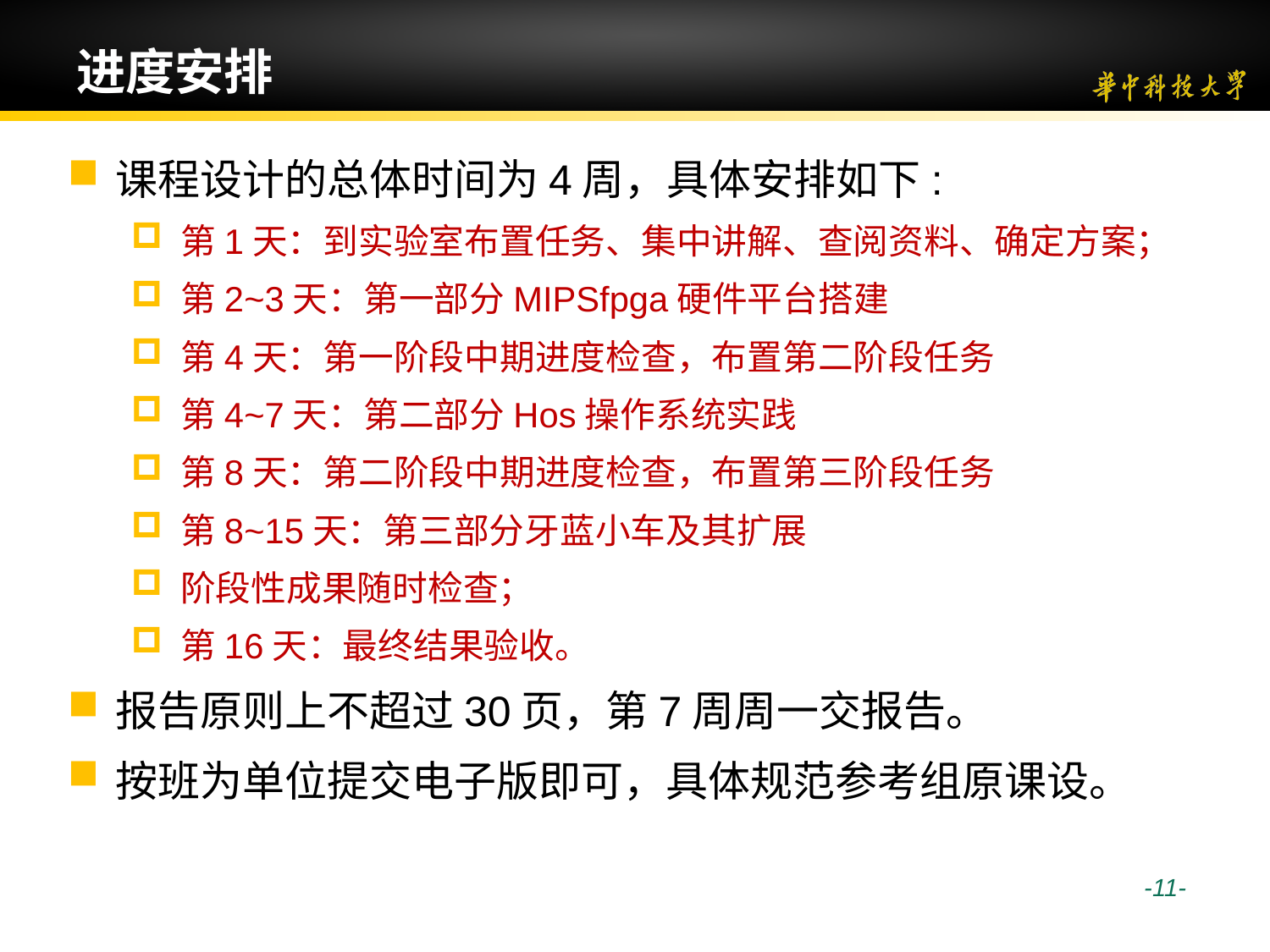

# 进度安排
课程设计的总体时间为4周，具体安排如下:
第1天：到实验室布置任务、集中讲解、查阅资料、确定方案；
第2~3天：第一部分MIPSfpga硬件平台搭建
第4天：第一阶段中期进度检查，布置第二阶段任务
第4~7天：第二部分Hos操作系统实践
第8天：第二阶段中期进度检查，布置第三阶段任务
第8~15天：第三部分牙蓝小车及其扩展
阶段性成果随时检查；
第16天：最终结果验收。
报告原则上不超过30页，第7周周一交报告。
按班为单位提交电子版即可，具体规范参考组原课设。
 -11-